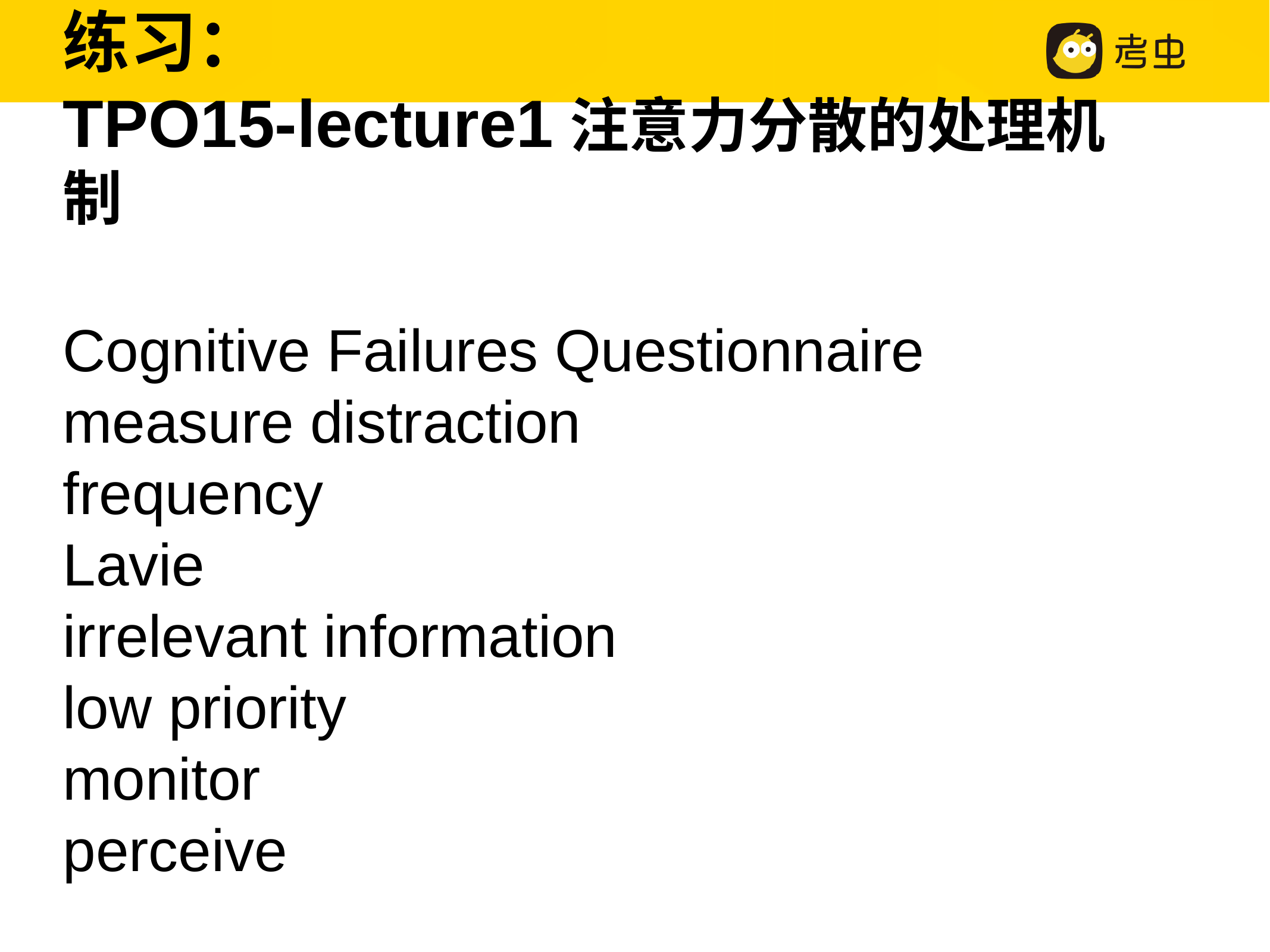

练习：
TPO15-lecture1注意力分散的处理机制

Cognitive Failures Questionnaire
measure distraction
frequency
Lavie
irrelevant information
low priority
monitor
perceive